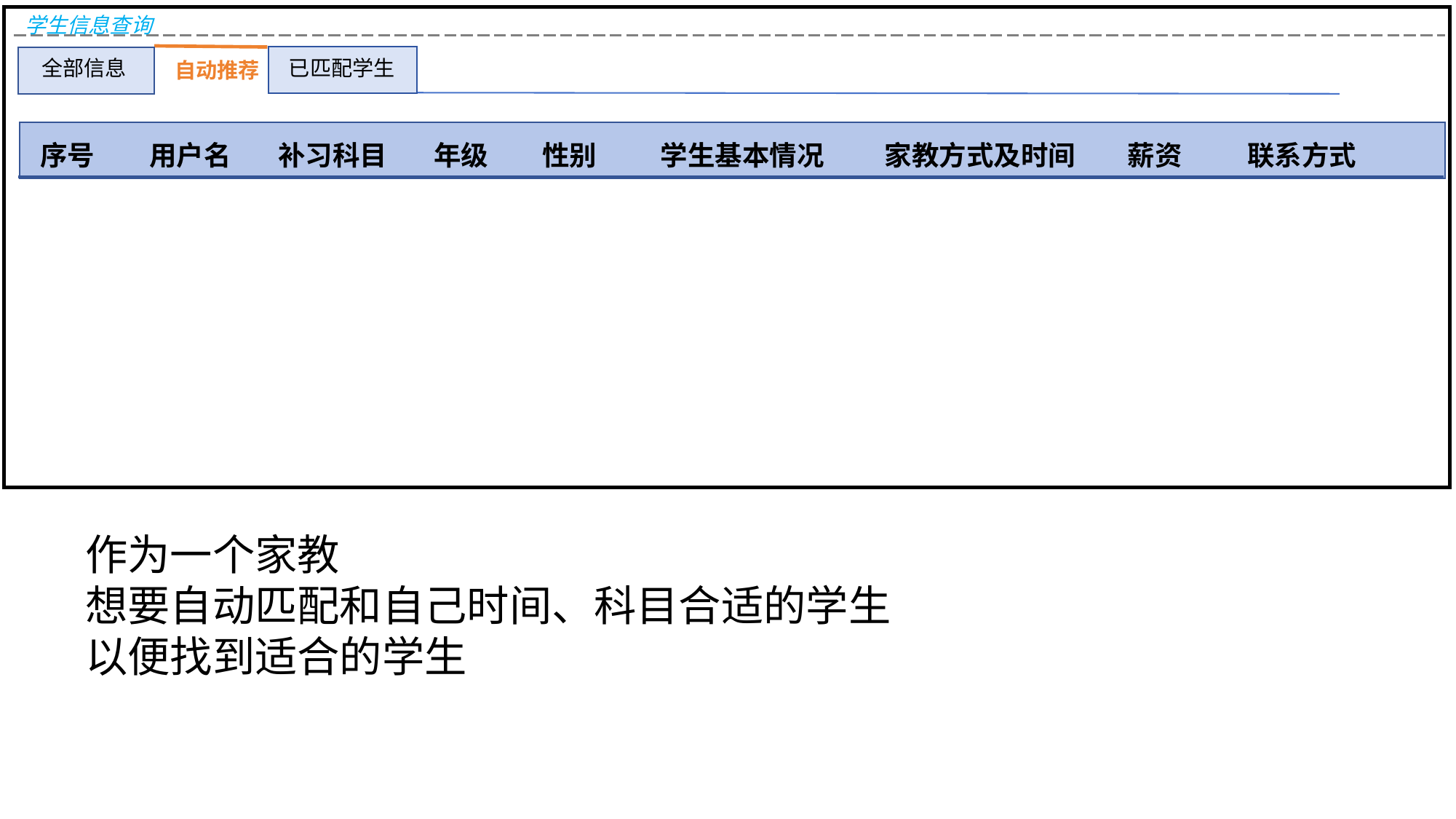

学生信息查询

全部信息
已匹配学生
 自动推荐

序号
用户名
补习科目
年级
性别
学生基本情况
家教方式及时间
薪资
联系方式
作为一个家教
想要自动匹配和自己时间、科目合适的学生
以便找到适合的学生